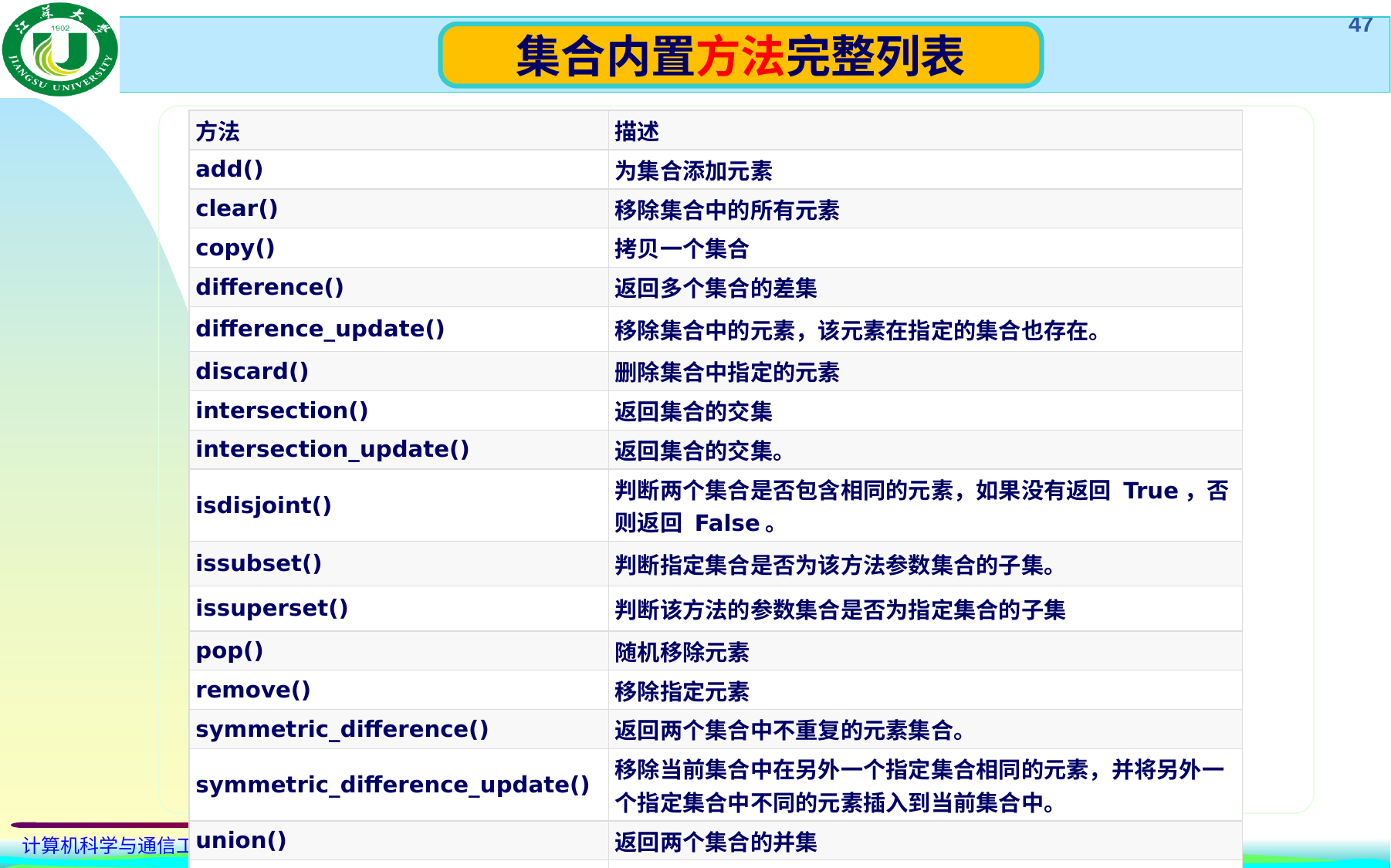

集合内置方法完整列表
| 方法 | 描述 |
| --- | --- |
| add() | 为集合添加元素 |
| clear() | 移除集合中的所有元素 |
| copy() | 拷贝一个集合 |
| difference() | 返回多个集合的差集 |
| difference\_update() | 移除集合中的元素，该元素在指定的集合也存在。 |
| discard() | 删除集合中指定的元素 |
| intersection() | 返回集合的交集 |
| intersection\_update() | 返回集合的交集。 |
| isdisjoint() | 判断两个集合是否包含相同的元素，如果没有返回 True，否则返回 False。 |
| issubset() | 判断指定集合是否为该方法参数集合的子集。 |
| issuperset() | 判断该方法的参数集合是否为指定集合的子集 |
| pop() | 随机移除元素 |
| remove() | 移除指定元素 |
| symmetric\_difference() | 返回两个集合中不重复的元素集合。 |
| symmetric\_difference\_update() | 移除当前集合中在另外一个指定集合相同的元素，并将另外一个指定集合中不同的元素插入到当前集合中。 |
| union() | 返回两个集合的并集 |
| update() | 给集合添加元素 |